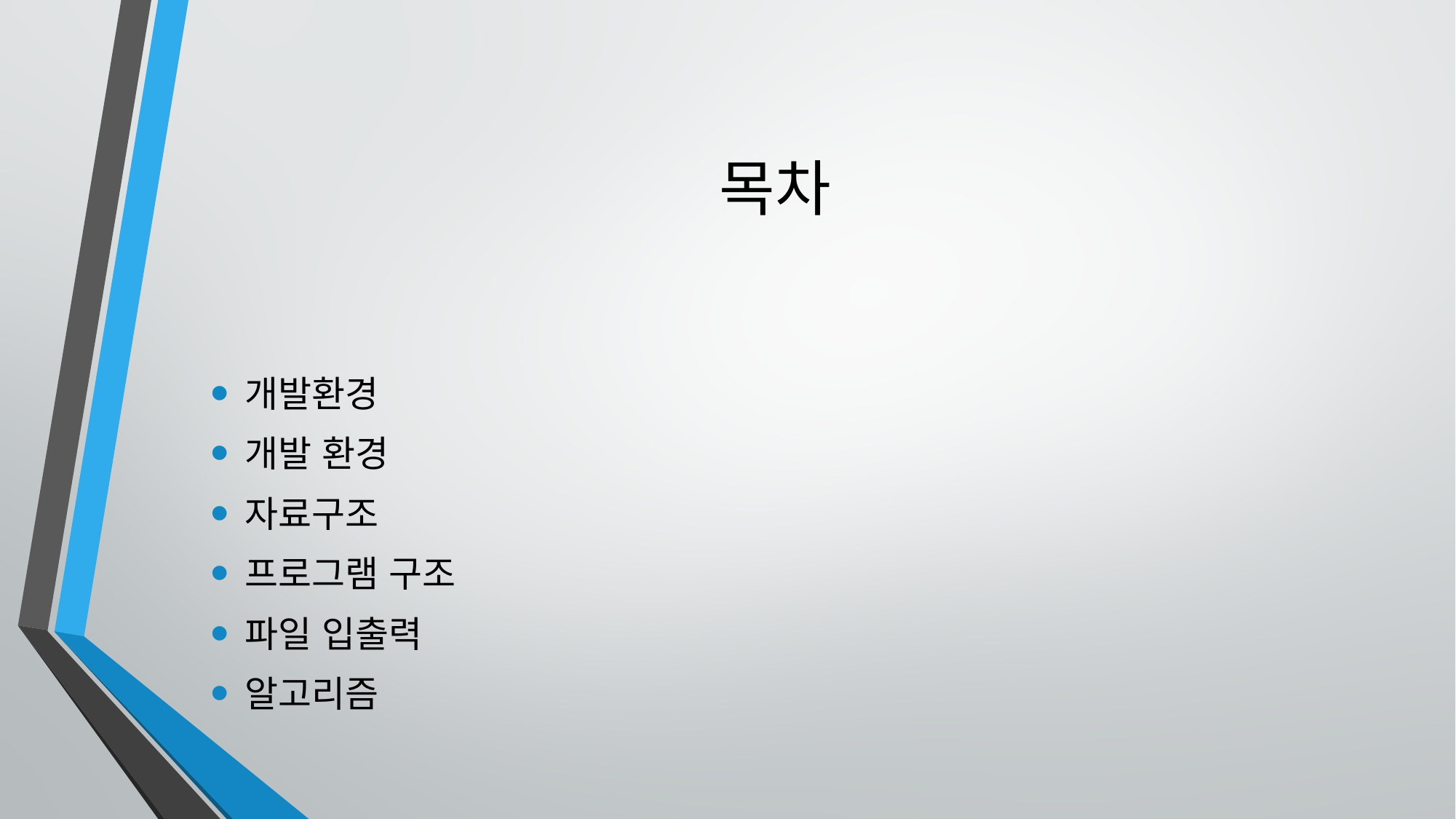

# 목차
개발환경
개발 환경
자료구조
프로그램 구조
파일 입출력
알고리즘